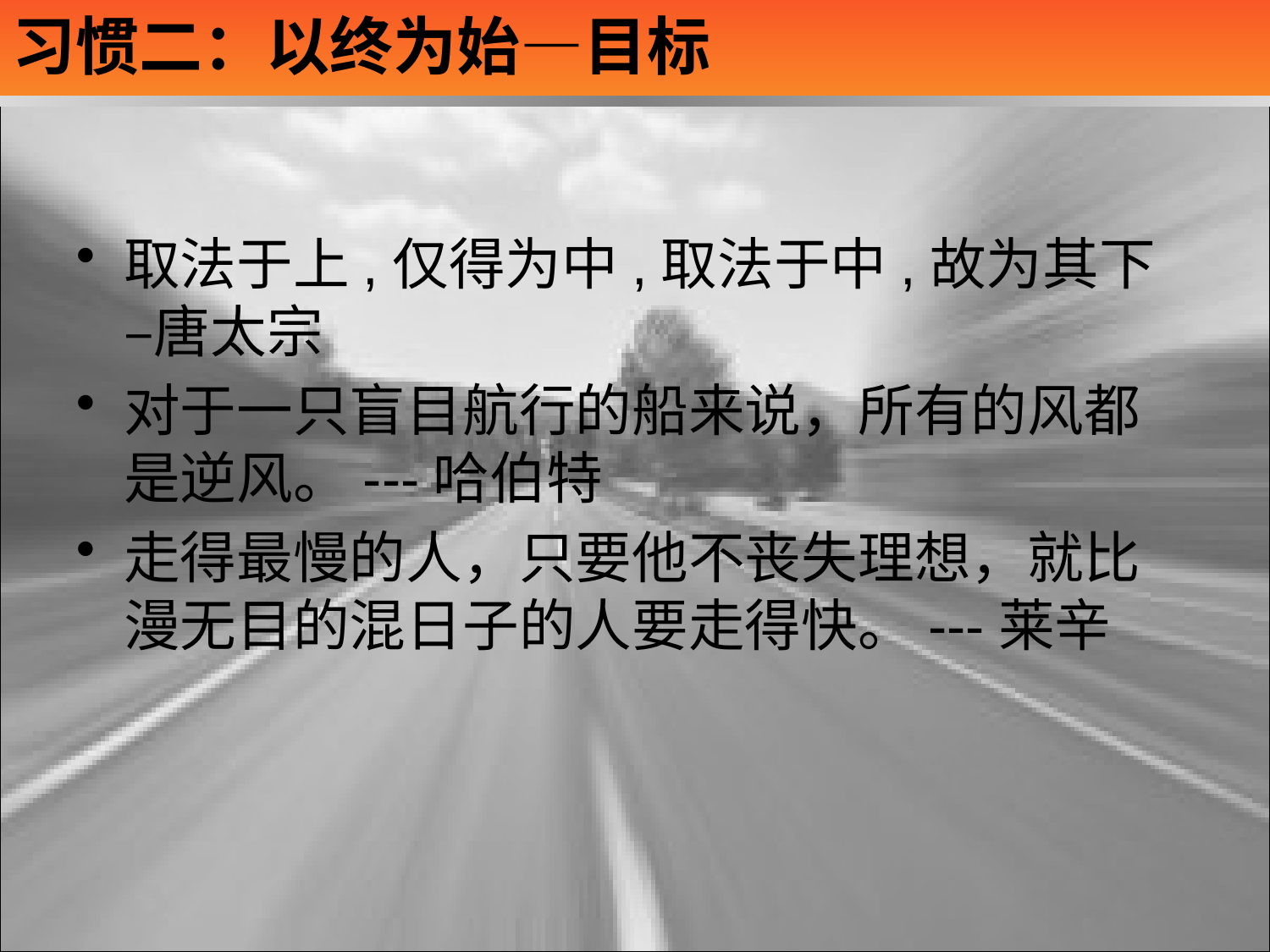

# 习惯二：以终为始—目标
取法于上,仅得为中,取法于中,故为其下 –唐太宗
对于一只盲目航行的船来说，所有的风都是逆风。---哈伯特
走得最慢的人，只要他不丧失理想，就比漫无目的混日子的人要走得快。---莱辛